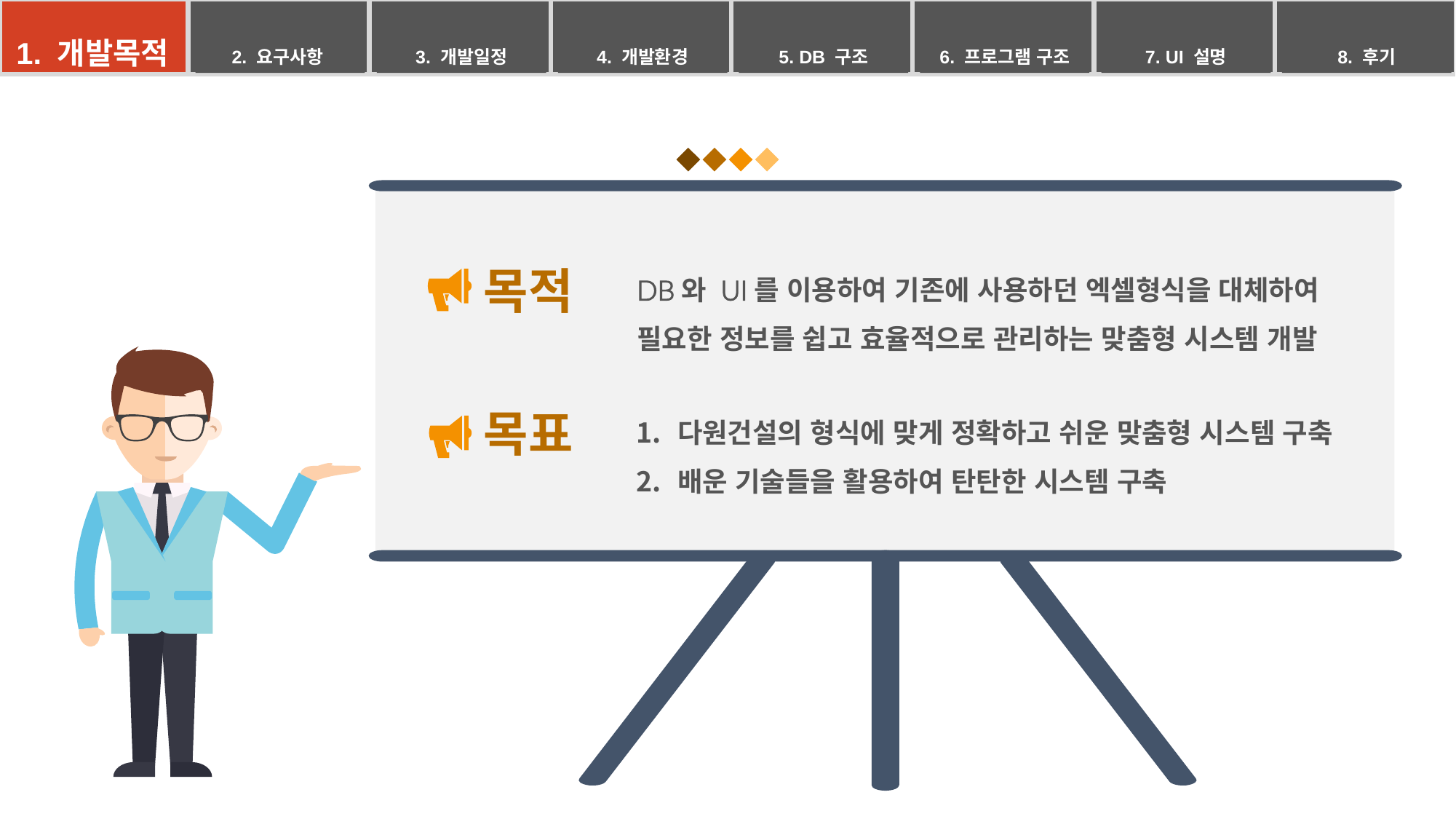

1. 개발목적

2. 요구사항

3. 개발일정

4. 개발환경

5. DB 구조

6. 프로그램 구조

7. UI 설명

8. 후기

DB와 UI를 이용하여 기존에 사용하던 엑셀형식을 대체하여
필요한 정보를 쉽고 효율적으로 관리하는 맞춤형 시스템 개발
목적
목적

다원건설의 형식에 맞게 정확하고 쉬운 맞춤형 시스템 구축
배운 기술들을 활용하여 탄탄한 시스템 구축

목표
목표

3